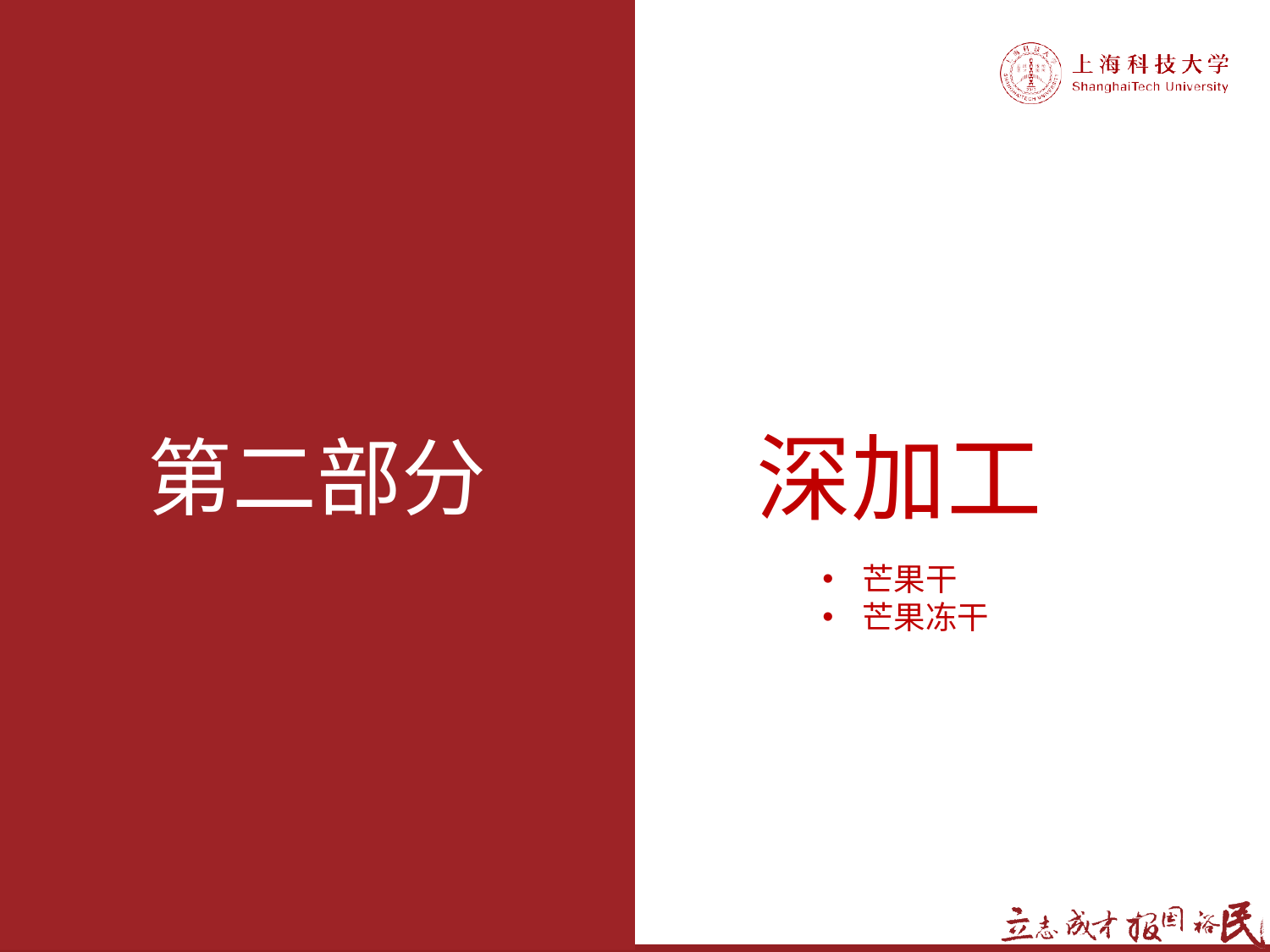

第二部分
# 关键词
研究步骤
深加工
芒果干
芒果冻干